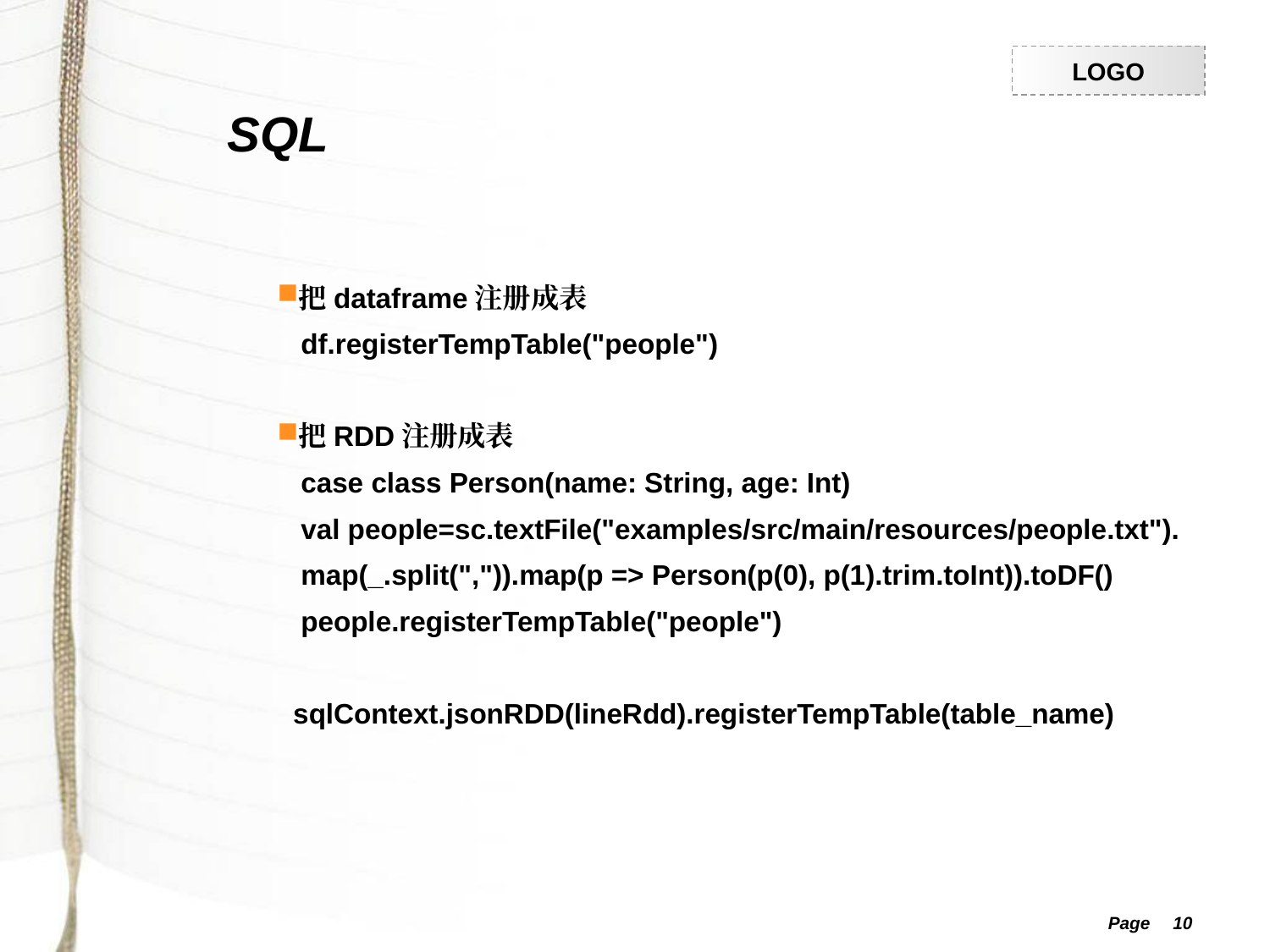

SQL
# 把dataframe注册成表
   df.registerTempTable("people")

把RDD注册成表
   case class Person(name: String, age: Int)
   val people=sc.textFile("examples/src/main/resources/people.txt").
   map(_.split(",")).map(p => Person(p(0), p(1).trim.toInt)).toDF()
   people.registerTempTable("people")

  sqlContext.jsonRDD(lineRdd).registerTempTable(table_name)